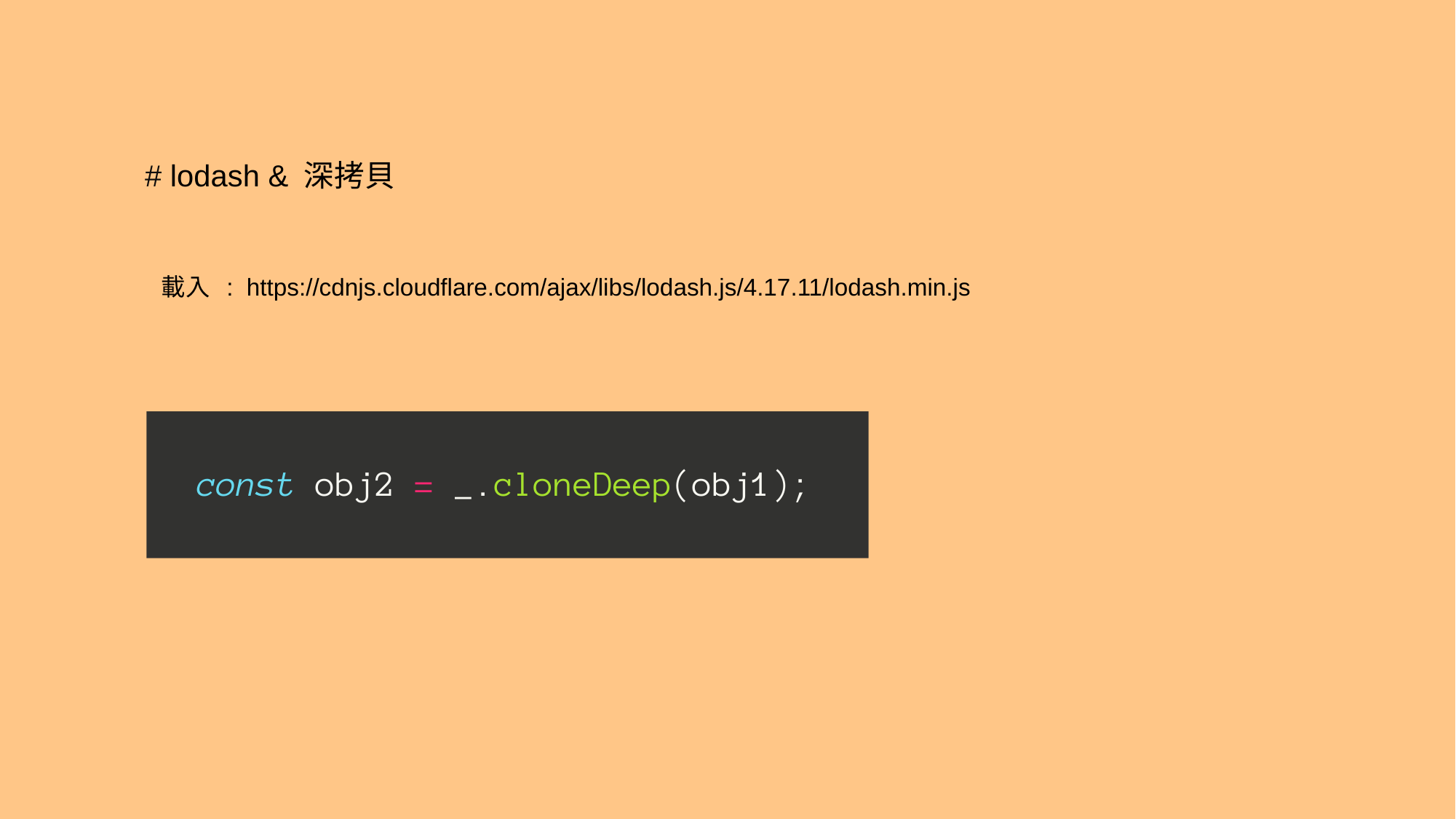

# lodash & 深拷貝
載入  :  https://cdnjs.cloudflare.com/ajax/libs/lodash.js/4.17.11/lodash.min.js

const obj2 = _.cloneDeep(obj1);